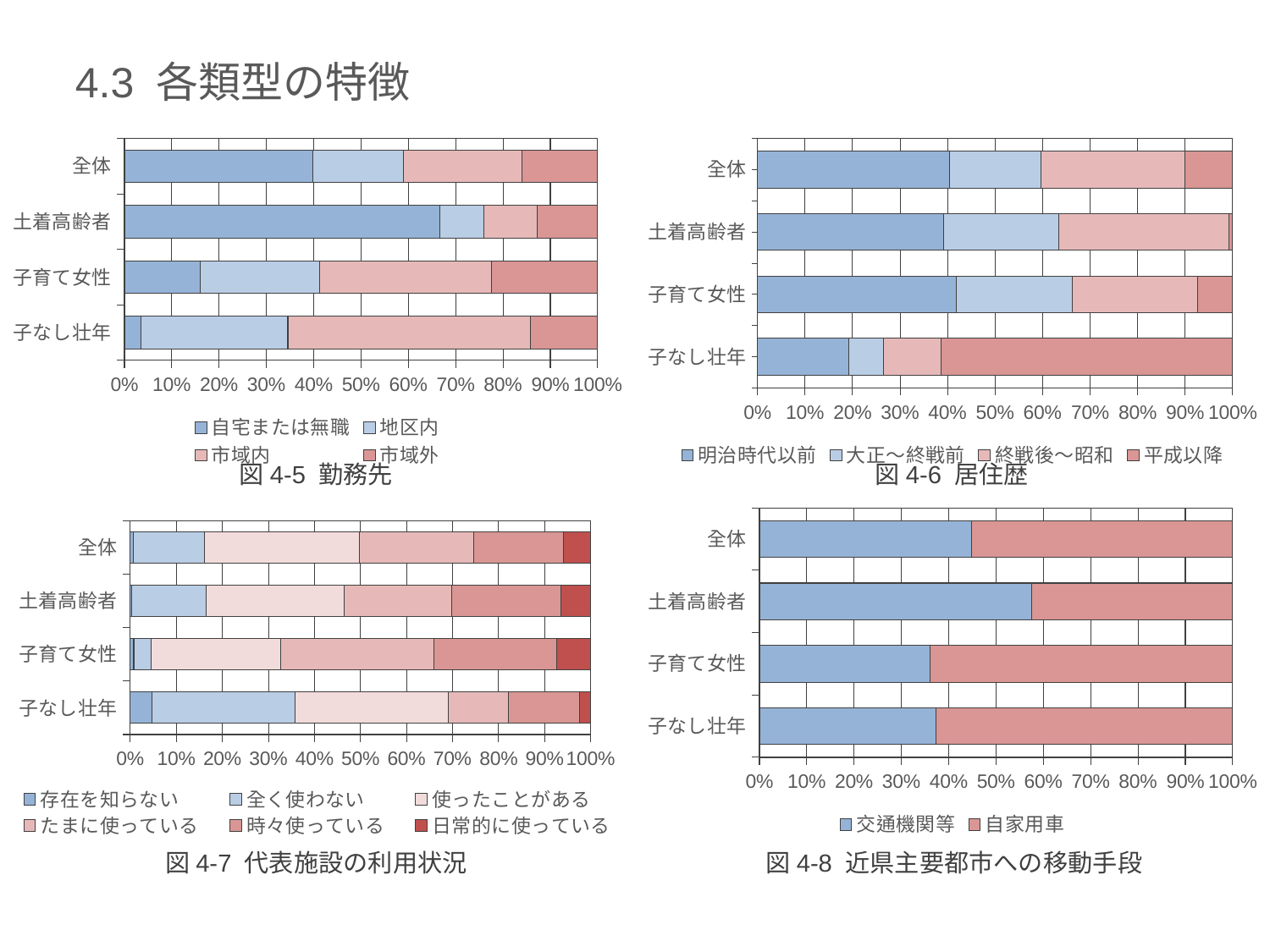

# 4.3 各類型の特徴

### Chart

| Category | 自宅または無職 | 地区内 | 市域内 | 市域外 |
|---|---|---|---|---|
| 子なし壮年 | 3.0 | 26.0 | 43.0 | 12.0 |
| 子育て女性 | 22.0 | 35.0 | 50.0 | 31.0 |
| 土着高齢者 | 322.0 | 45.0 | 54.0 | 62.0 |
| 全体 | 791.0 | 380.0 | 495.0 | 318.0 |

### Chart

| Category | 明治時代以前 | 大正～終戦前 | 終戦後～昭和 | 平成以降 |
|---|---|---|---|---|
| 子なし壮年 | 16.0 | 6.0 | 10.0 | 51.0 |
| 子育て女性 | 57.0 | 33.0 | 36.0 | 10.0 |
| 土着高齢者 | 193.0 | 119.0 | 176.0 | 4.0 |
| 全体 | 805.0 | 383.0 | 603.0 | 201.0 |
図4-5 勤務先
図4-6 居住歴

### Chart

| Category | 存在を知らない | 全く使わない | 使ったことがある | たまに使っている | 時々使っている | 日常的に使っている |
|---|---|---|---|---|---|---|
| 子なし壮年 | 4.0 | 26.0 | 28.0 | 11.0 | 13.0 | 2.0 |
| 子育て女性 | 1.0 | 5.0 | 38.0 | 45.0 | 36.0 | 10.0 |
| 土着高齢者 | 1.0 | 73.0 | 134.0 | 105.0 | 106.0 | 29.0 |
| 全体 | 13.0 | 307.0 | 665.0 | 489.0 | 389.0 | 115.0 |

### Chart

| Category | 交通機関等 | 自家用車 |
|---|---|---|
| 子なし壮年 | 31.0 | 52.0 |
| 子育て女性 | 49.0 | 87.0 |
| 土着高齢者 | 235.0 | 174.0 |
| 全体 | 837.0 | 1031.0 |
図4-7 代表施設の利用状況
図4-8 近県主要都市への移動手段